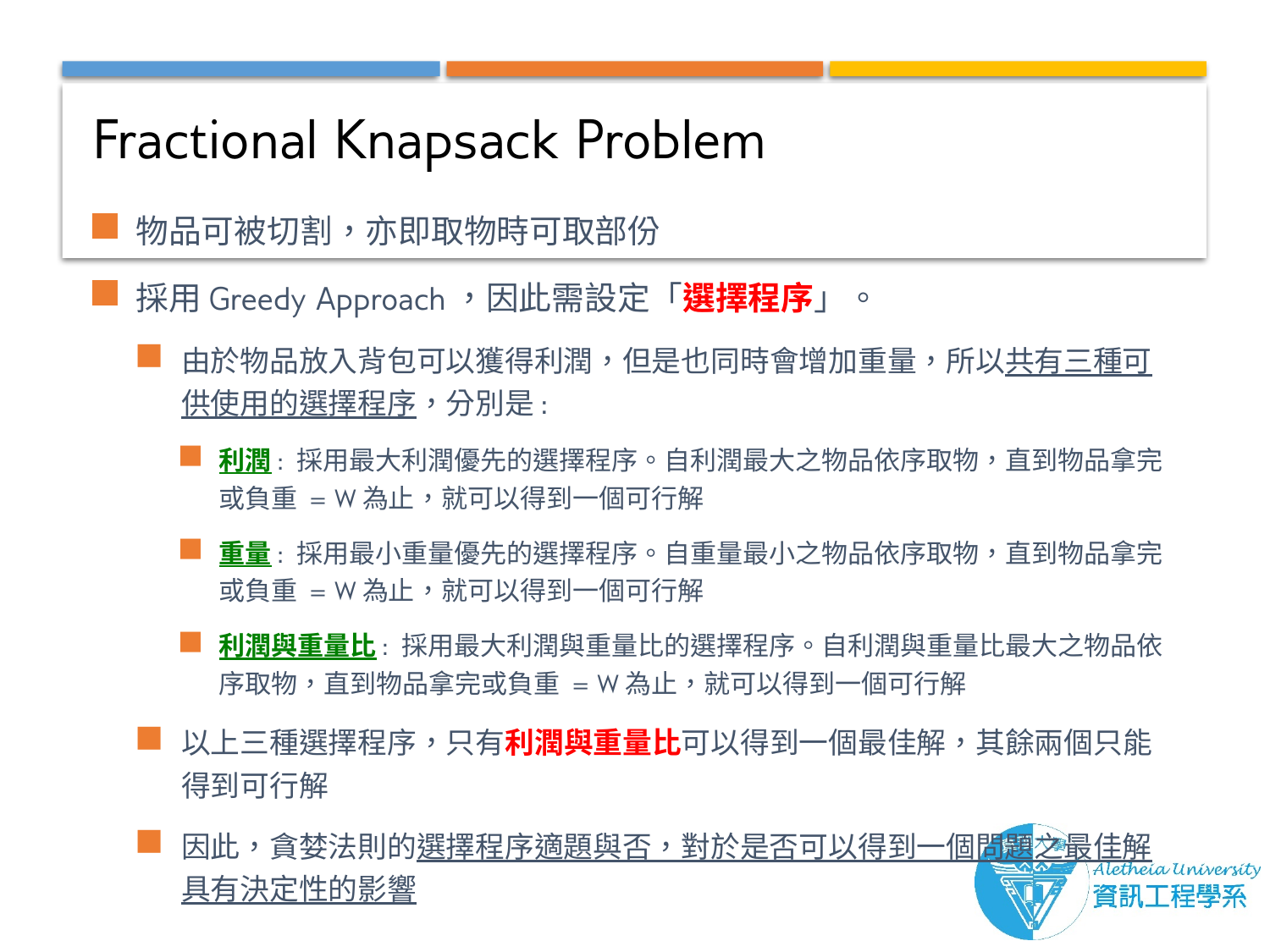

# Fractional Knapsack Problem
物品可被切割，亦即取物時可取部份
採用Greedy Approach，因此需設定「選擇程序」。
由於物品放入背包可以獲得利潤，但是也同時會增加重量，所以共有三種可供使用的選擇程序，分別是:
利潤: 採用最大利潤優先的選擇程序。自利潤最大之物品依序取物，直到物品拿完或負重 = W為止，就可以得到一個可行解
重量: 採用最小重量優先的選擇程序。自重量最小之物品依序取物，直到物品拿完或負重 = W為止，就可以得到一個可行解
利潤與重量比: 採用最大利潤與重量比的選擇程序。自利潤與重量比最大之物品依序取物，直到物品拿完或負重 = W為止，就可以得到一個可行解
以上三種選擇程序，只有利潤與重量比可以得到一個最佳解，其餘兩個只能得到可行解
因此，貪婪法則的選擇程序適題與否，對於是否可以得到一個問題之最佳解具有決定性的影響